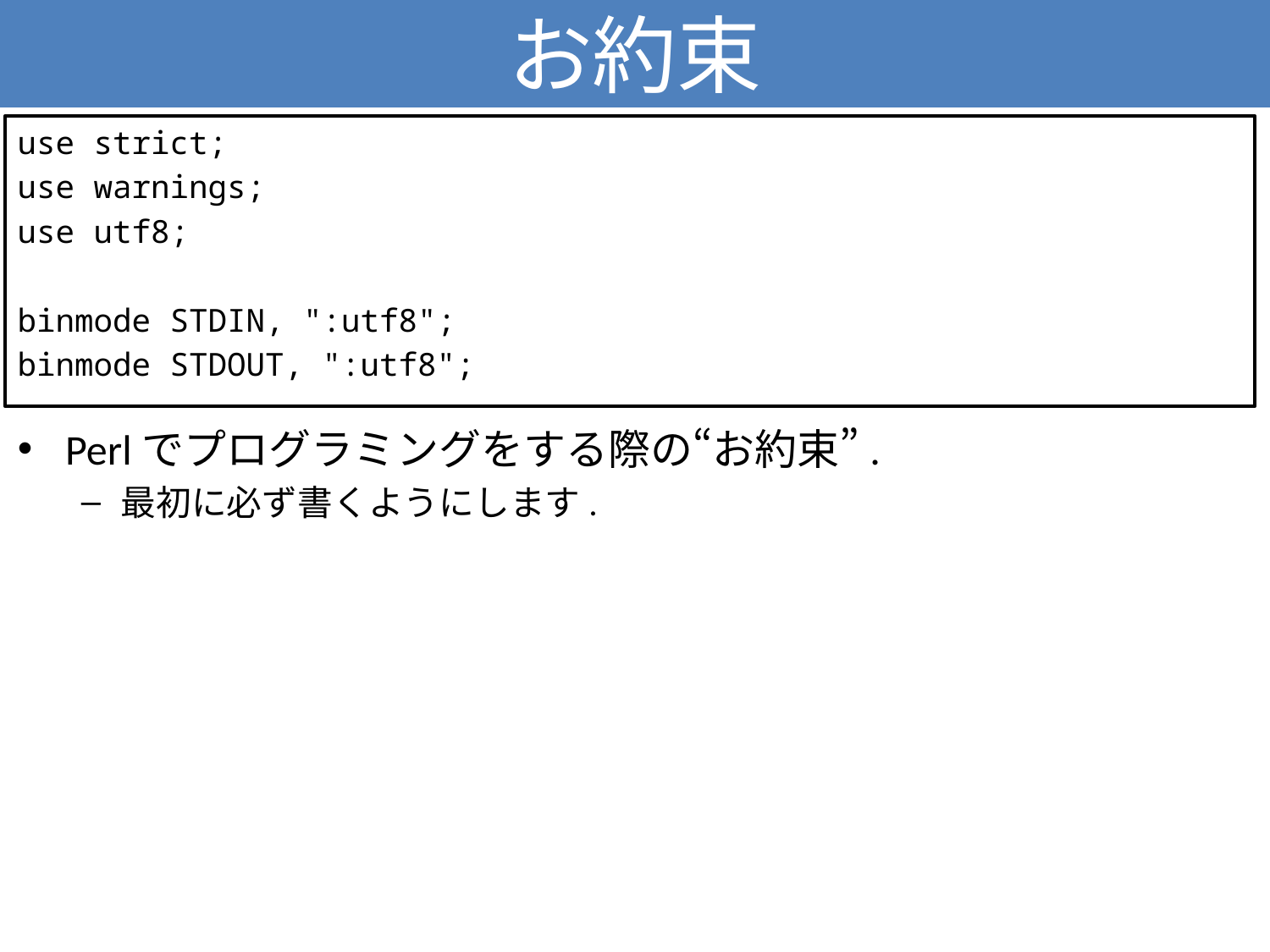

お約束
use strict;
use warnings;
use utf8;

binmode STDIN, ":utf8";
binmode STDOUT, ":utf8";
Perlでプログラミングをする際の“お約束”.
最初に必ず書くようにします.